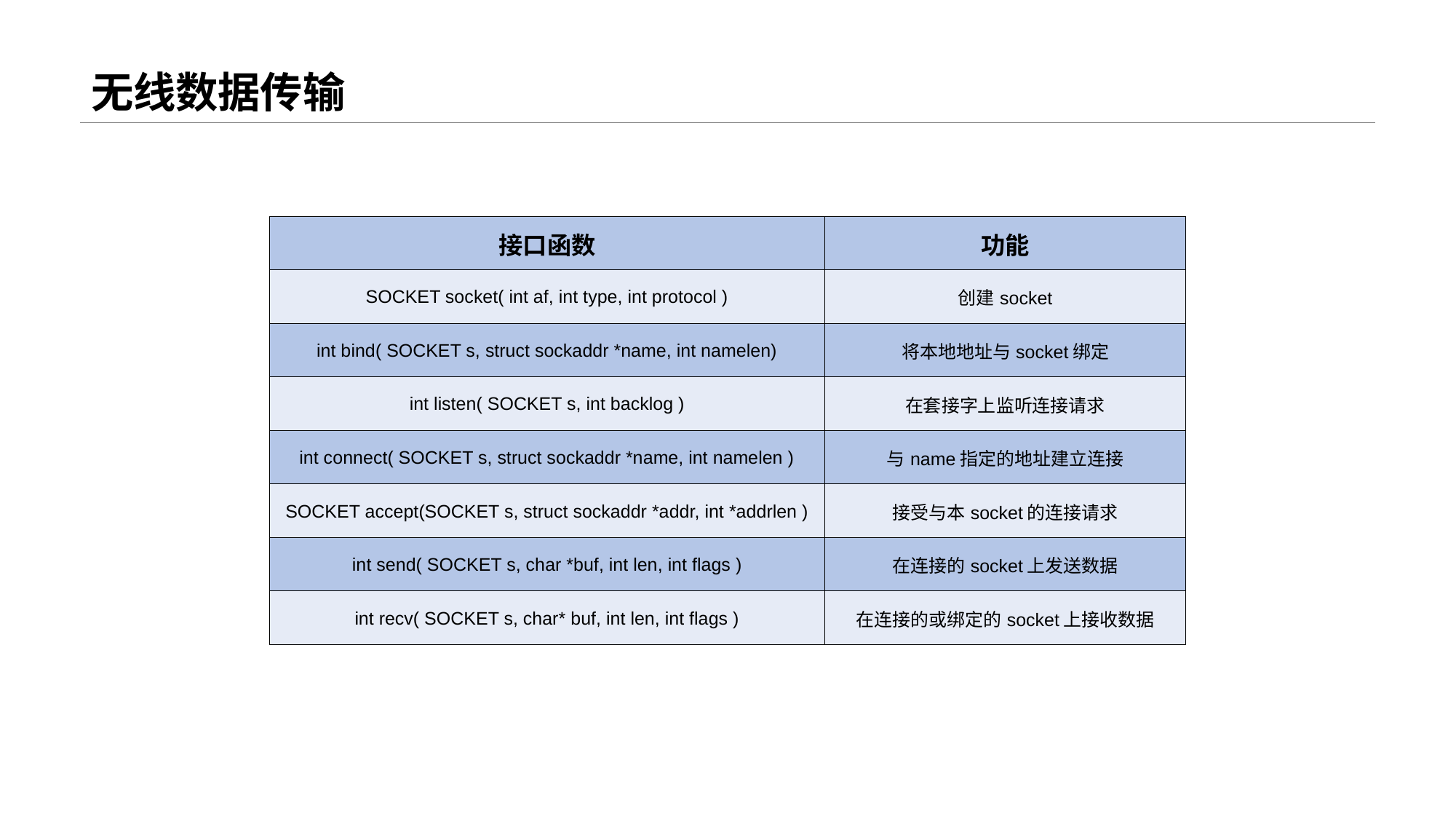

# 无线数据传输
| 接口函数 | 功能 |
| --- | --- |
| SOCKET socket( int af, int type, int protocol ) | 创建socket |
| int bind( SOCKET s, struct sockaddr \*name, int namelen) | 将本地地址与socket绑定 |
| int listen( SOCKET s, int backlog ) | 在套接字上监听连接请求 |
| int connect( SOCKET s, struct sockaddr \*name, int namelen ) | 与name指定的地址建立连接 |
| SOCKET accept(SOCKET s, struct sockaddr \*addr, int \*addrlen ) | 接受与本socket的连接请求 |
| int send( SOCKET s, char \*buf, int len, int flags ) | 在连接的socket上发送数据 |
| int recv( SOCKET s, char\* buf, int len, int flags ) | 在连接的或绑定的socket上接收数据 |